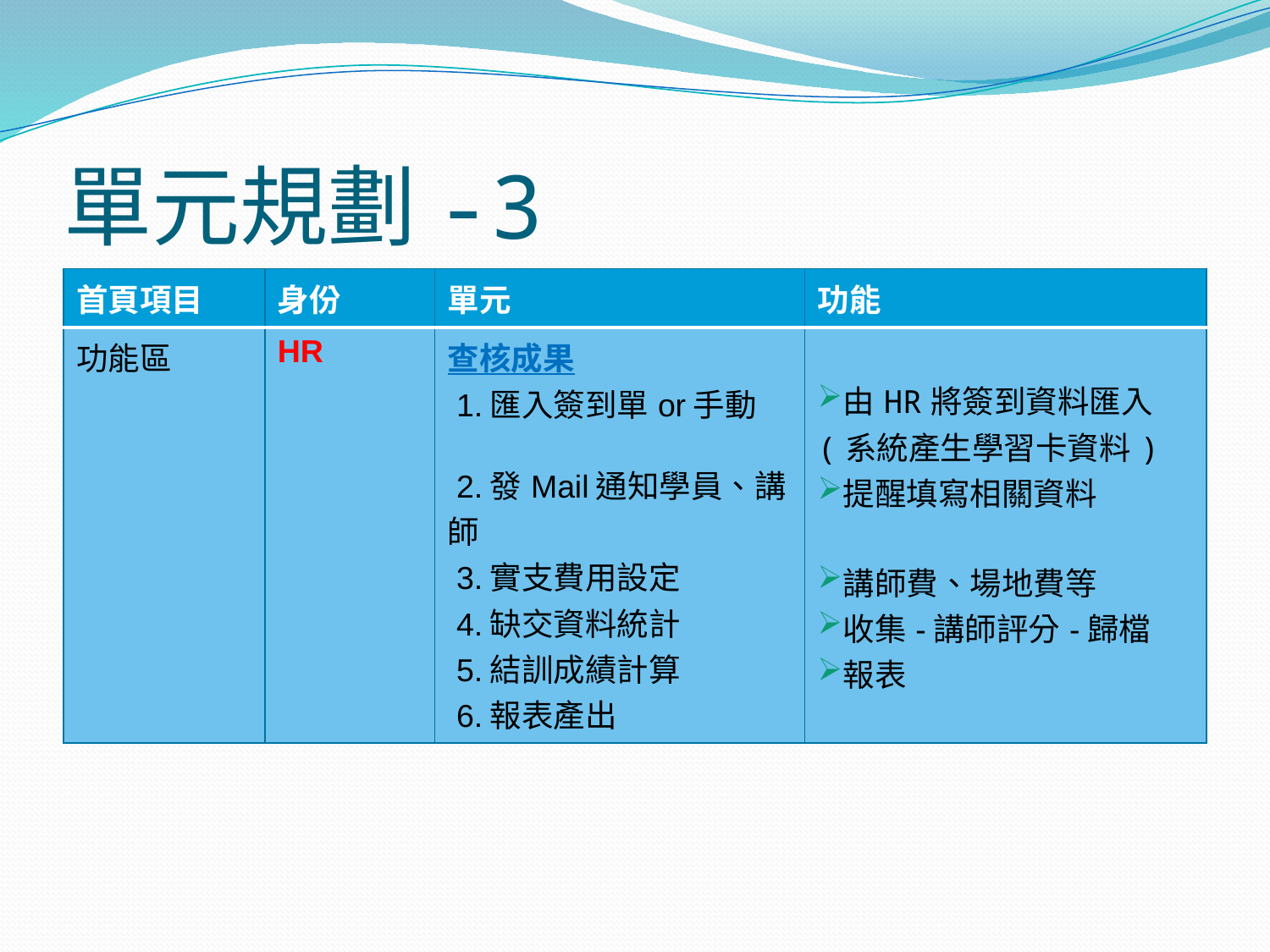

# 單元規劃-3
| 首頁項目 | 身份 | 單元 | 功能 |
| --- | --- | --- | --- |
| 功能區 | HR | 查核成果 1.匯入簽到單or手動 2.發Mail通知學員、講師 3.實支費用設定 4.缺交資料統計 5.結訓成績計算 6.報表產出 | 由HR將簽到資料匯入 (系統產生學習卡資料) 提醒填寫相關資料 講師費、場地費等 收集-講師評分-歸檔 報表 |